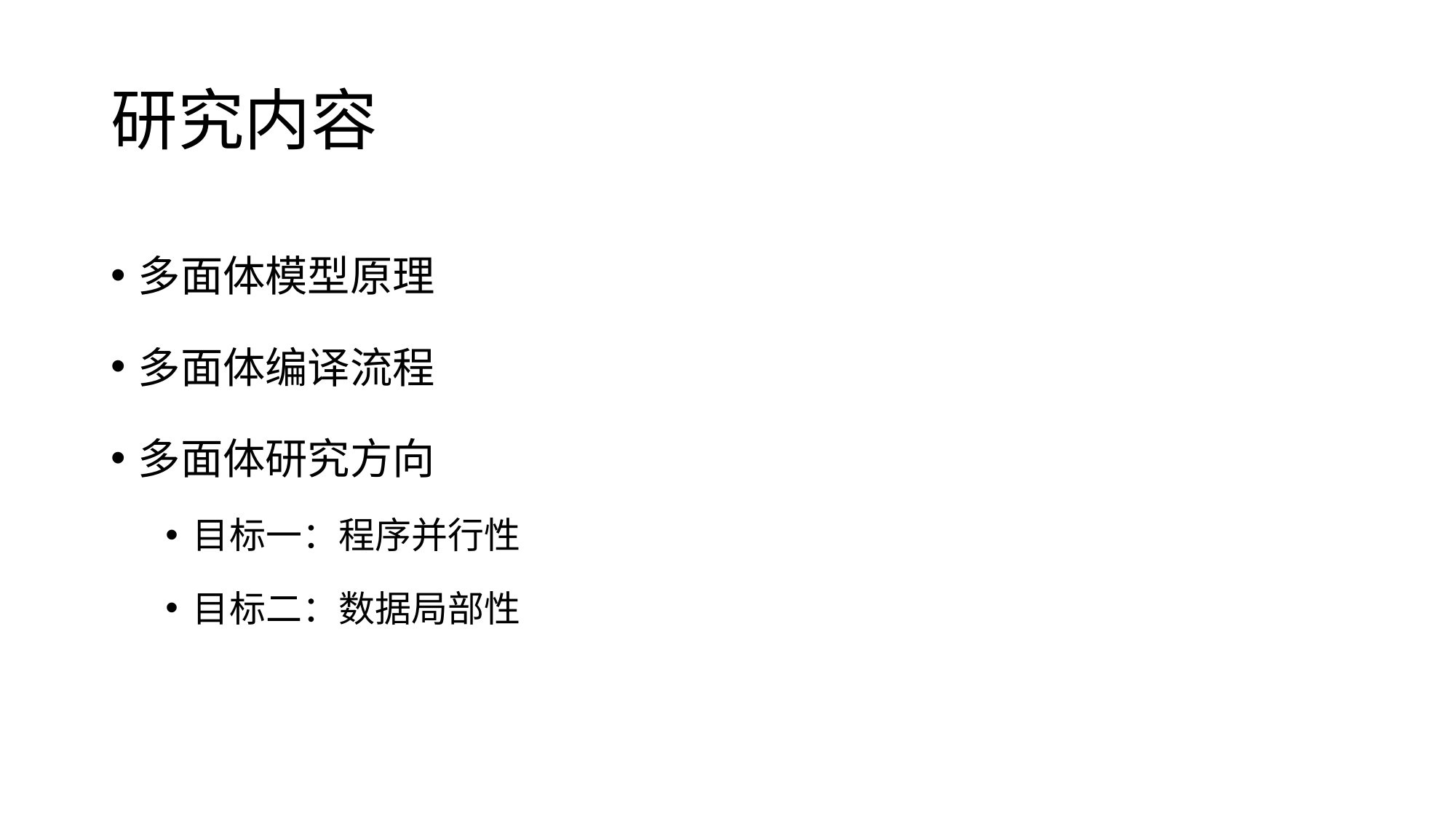

# 研究内容
多面体模型原理
多面体编译流程
多面体研究方向
目标一：程序并行性
目标二：数据局部性